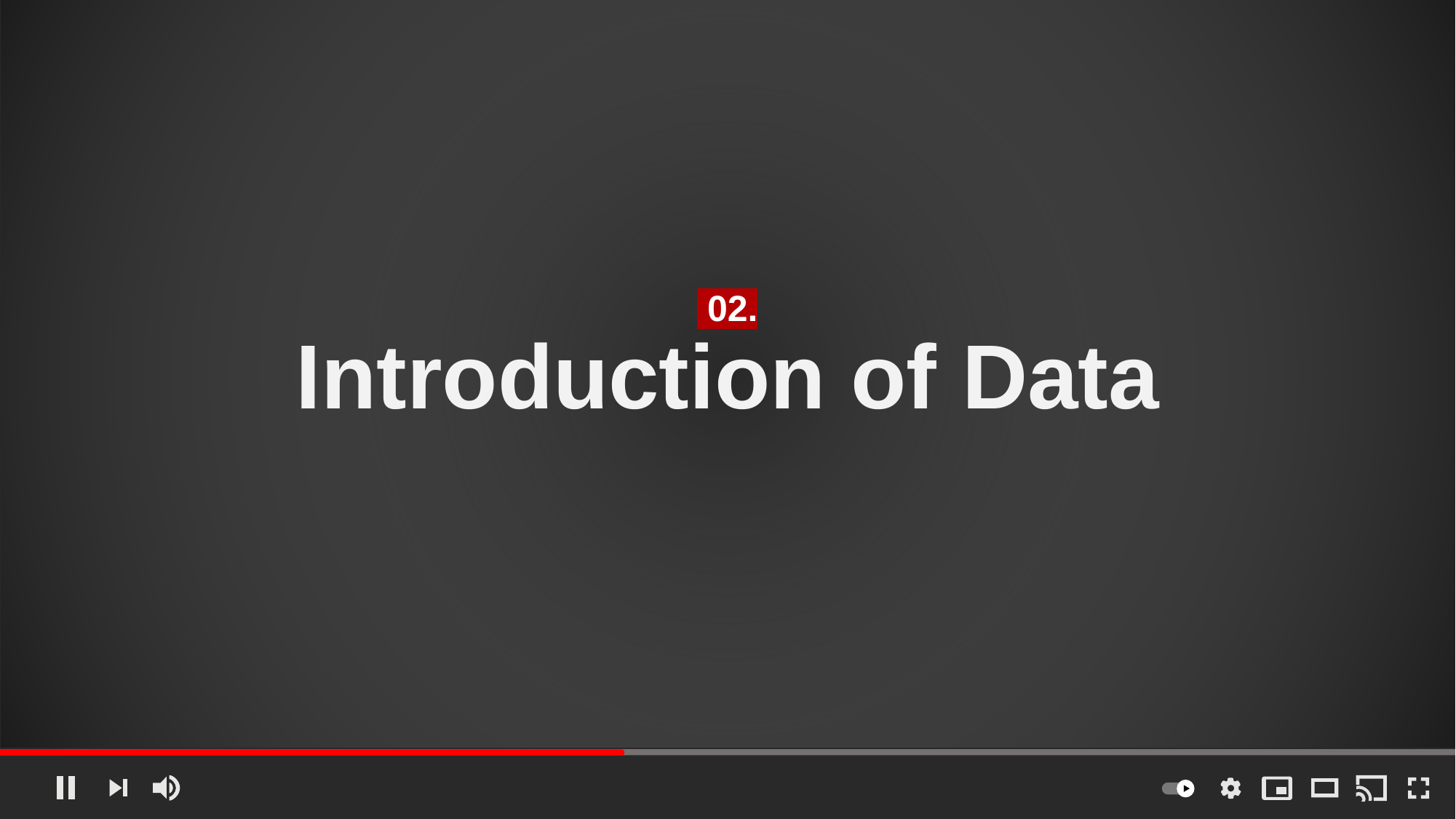

KU독 & 좋아요
2022-1 KUBIG Conference
 02.
Introduction of Data